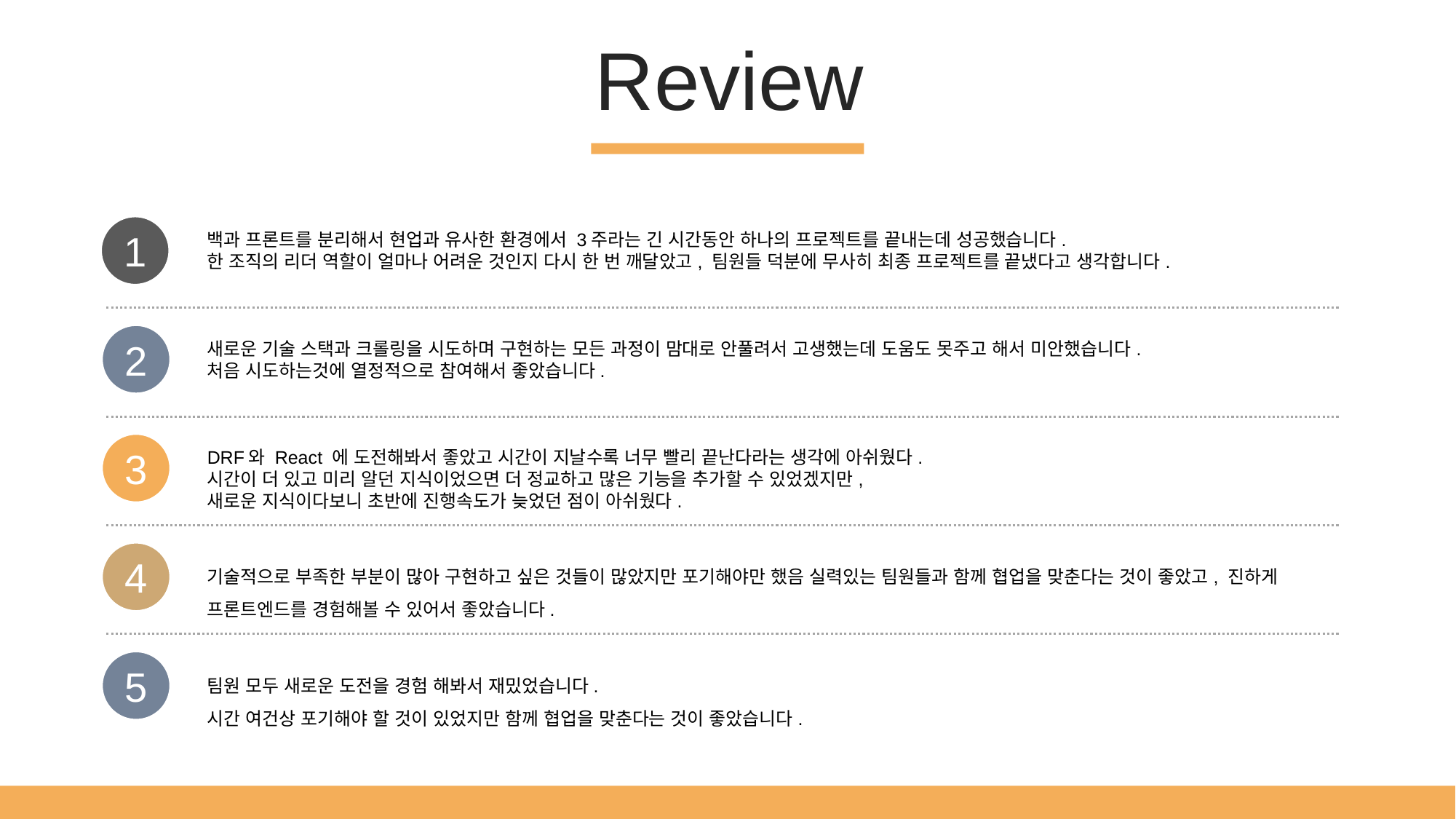

Review
1
백과 프론트를 분리해서 현업과 유사한 환경에서 3주라는 긴 시간동안 하나의 프로젝트를 끝내는데 성공했습니다.
한 조직의 리더 역할이 얼마나 어려운 것인지 다시 한 번 깨달았고, 팀원들 덕분에 무사히 최종 프로젝트를 끝냈다고 생각합니다.

2
새로운 기술 스택과 크롤링을 시도하며 구현하는 모든 과정이 맘대로 안풀려서 고생했는데 도움도 못주고 해서 미안했습니다.
처음 시도하는것에 열정적으로 참여해서 좋았습니다.

3
DRF와 React 에 도전해봐서 좋았고 시간이 지날수록 너무 빨리 끝난다라는 생각에 아쉬웠다.
시간이 더 있고 미리 알던 지식이었으면 더 정교하고 많은 기능을 추가할 수 있었겠지만,
새로운 지식이다보니 초반에 진행속도가 늦었던 점이 아쉬웠다.

4
기술적으로 부족한 부분이 많아 구현하고 싶은 것들이 많았지만 포기해야만 했음 실력있는 팀원들과 함께 협업을 맞춘다는 것이 좋았고, 진하게 프론트엔드를 경험해볼 수 있어서 좋았습니다.

5
팀원 모두 새로운 도전을 경험 해봐서 재밌었습니다.
시간 여건상 포기해야 할 것이 있었지만 함께 협업을 맞춘다는 것이 좋았습니다.